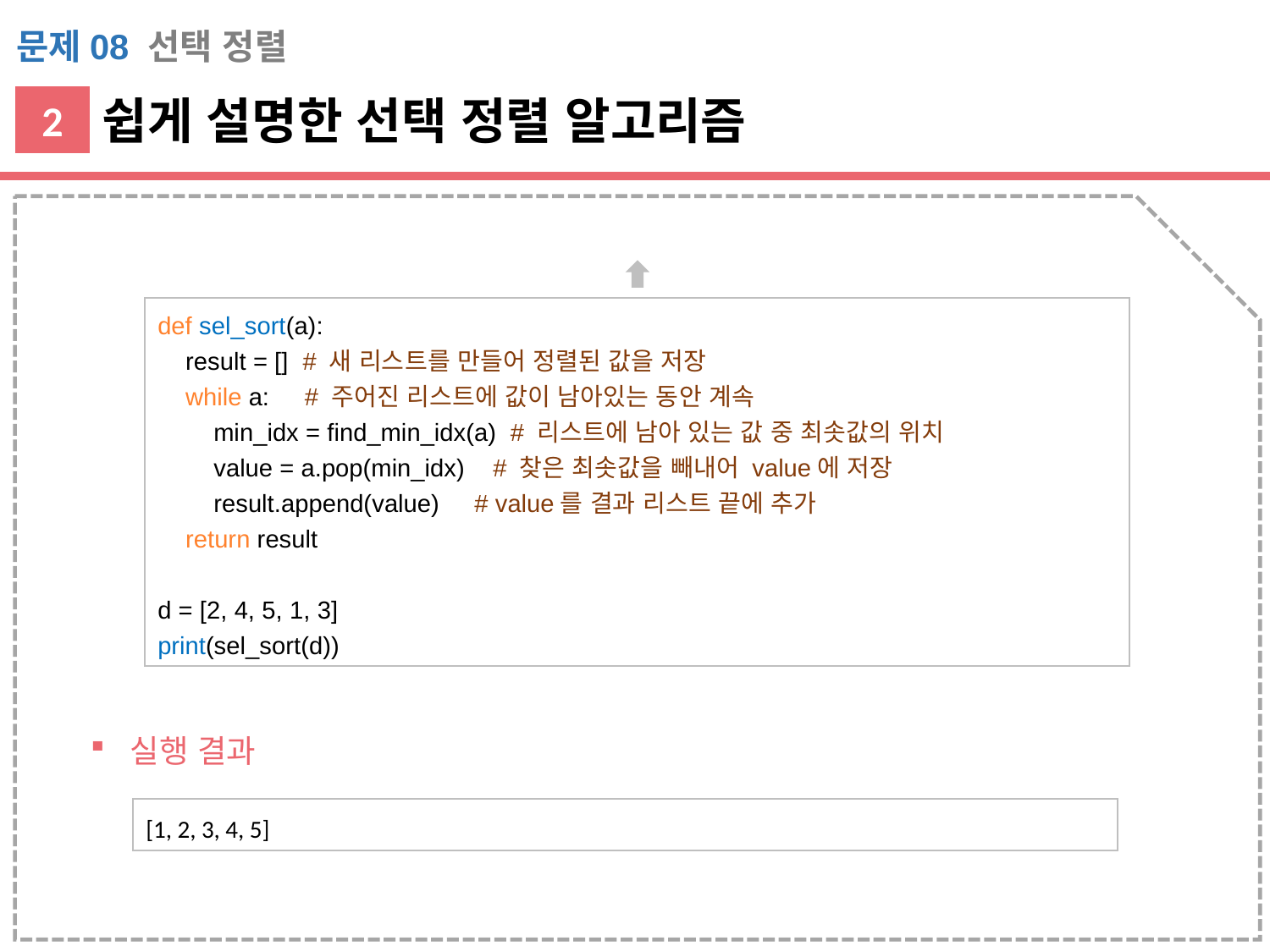

문제08 선택 정렬
쉽게 설명한 선택 정렬 알고리즘
2

def sel_sort(a):
    result = []  # 새 리스트를 만들어 정렬된 값을 저장
    while a:     # 주어진 리스트에 값이 남아있는 동안 계속
        min_idx = find_min_idx(a)  # 리스트에 남아 있는 값 중 최솟값의 위치
        value = a.pop(min_idx)    # 찾은 최솟값을 빼내어 value에 저장
        result.append(value)     # value를 결과 리스트 끝에 추가
    return result

d = [2, 4, 5, 1, 3]
print(sel_sort(d))
실행 결과
[1, 2, 3, 4, 5]